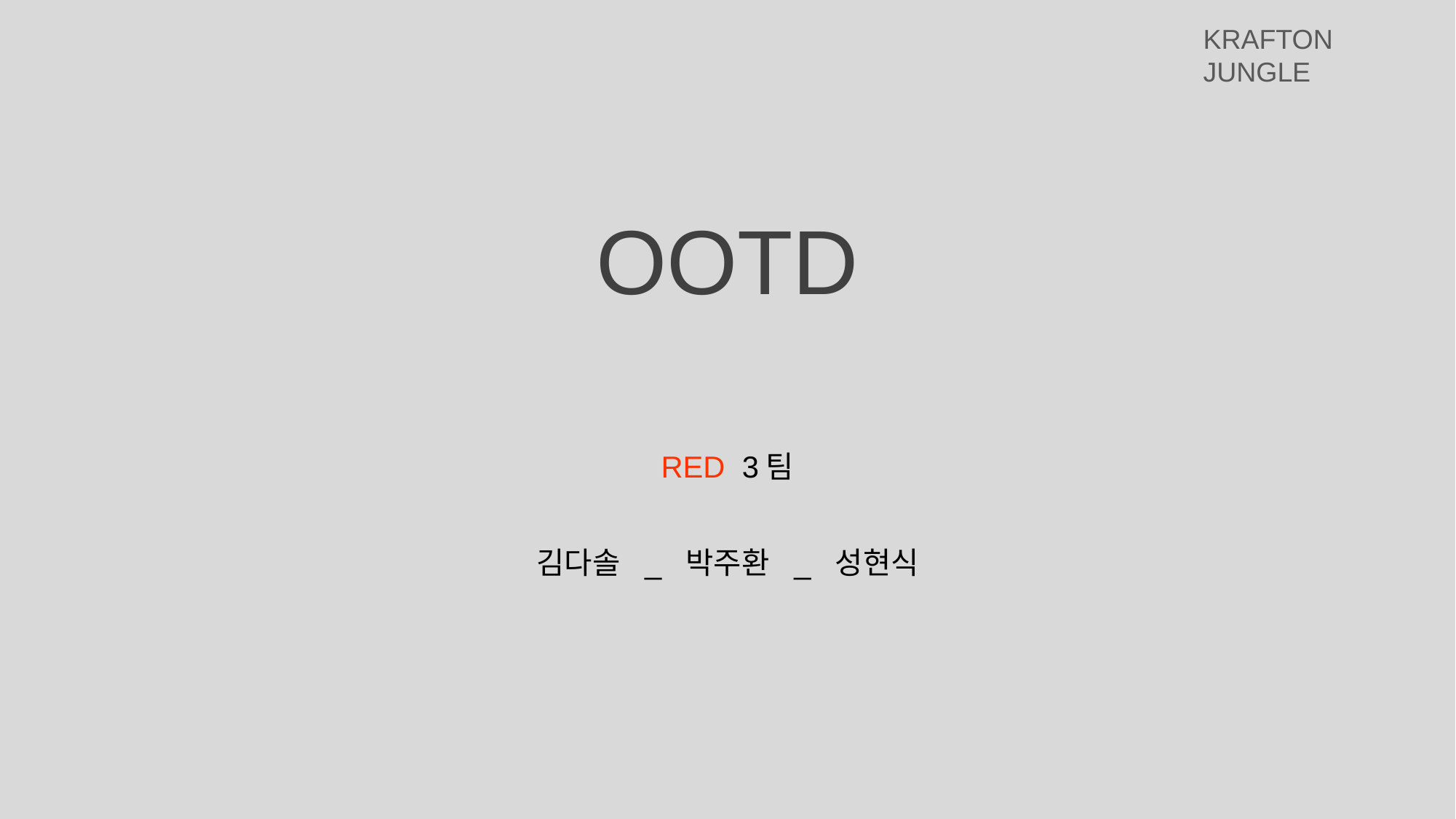

KRAFTON JUNGLE
# OOTD
RED  3팀

김다솔  _  박주환  _  성현식